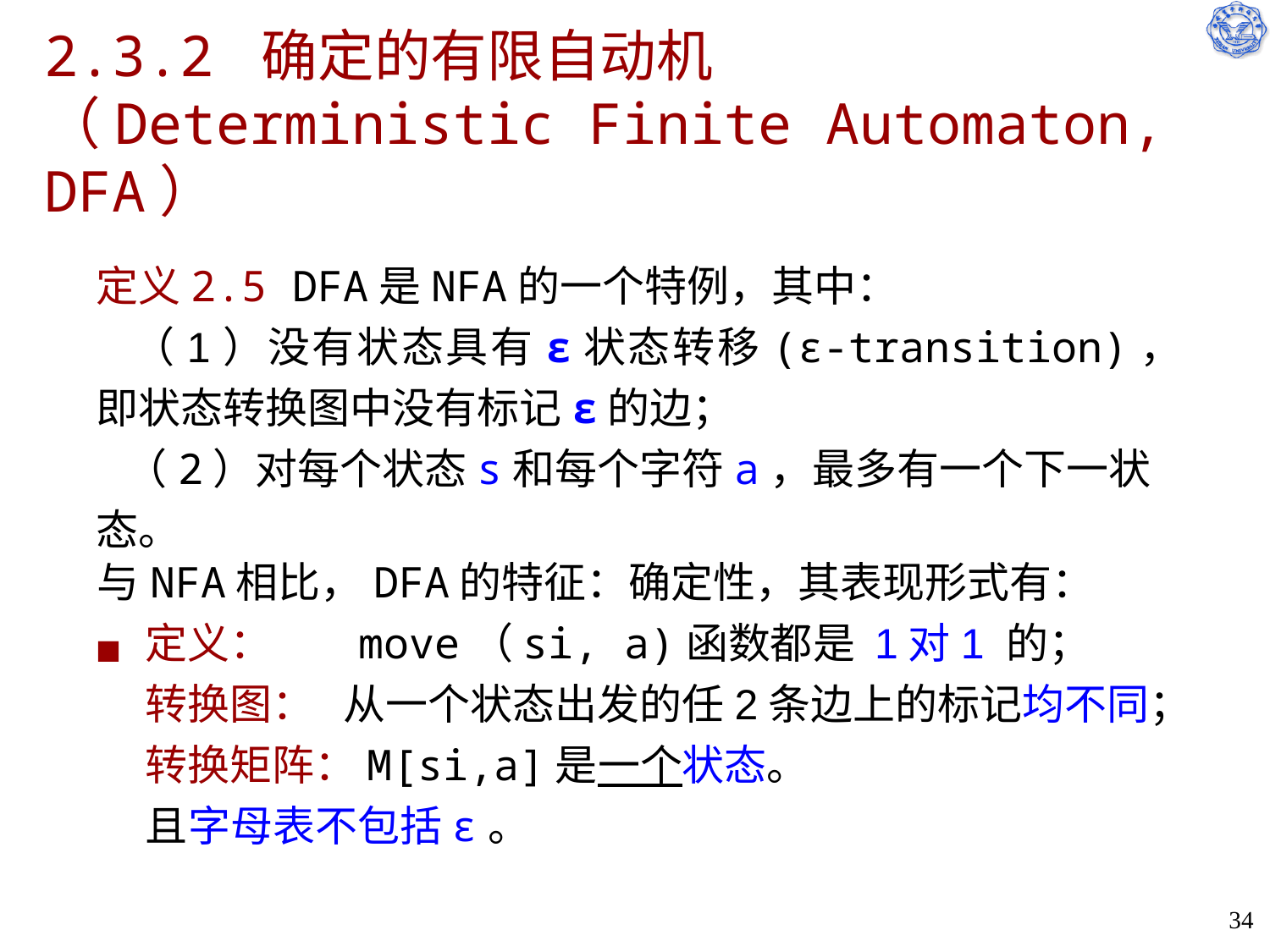

# 2.3.2 确定的有限自动机 （Deterministic Finite Automaton, DFA）
定义2.5 DFA是NFA的一个特例，其中：
  （1）没有状态具有ε状态转移(ε-transition)，即状态转换图中没有标记ε的边；
  （2）对每个状态s和每个字符a，最多有一个下一状态。
                                           ■
与NFA相比，DFA的特征：确定性，其表现形式有：
    定义：        move（si, a)函数都是 1对1 的；
    转换图：   从一个状态出发的任2条边上的标记均不同；
    转换矩阵：M[si,a]是一个状态。
    且字母表不包括ε。
34